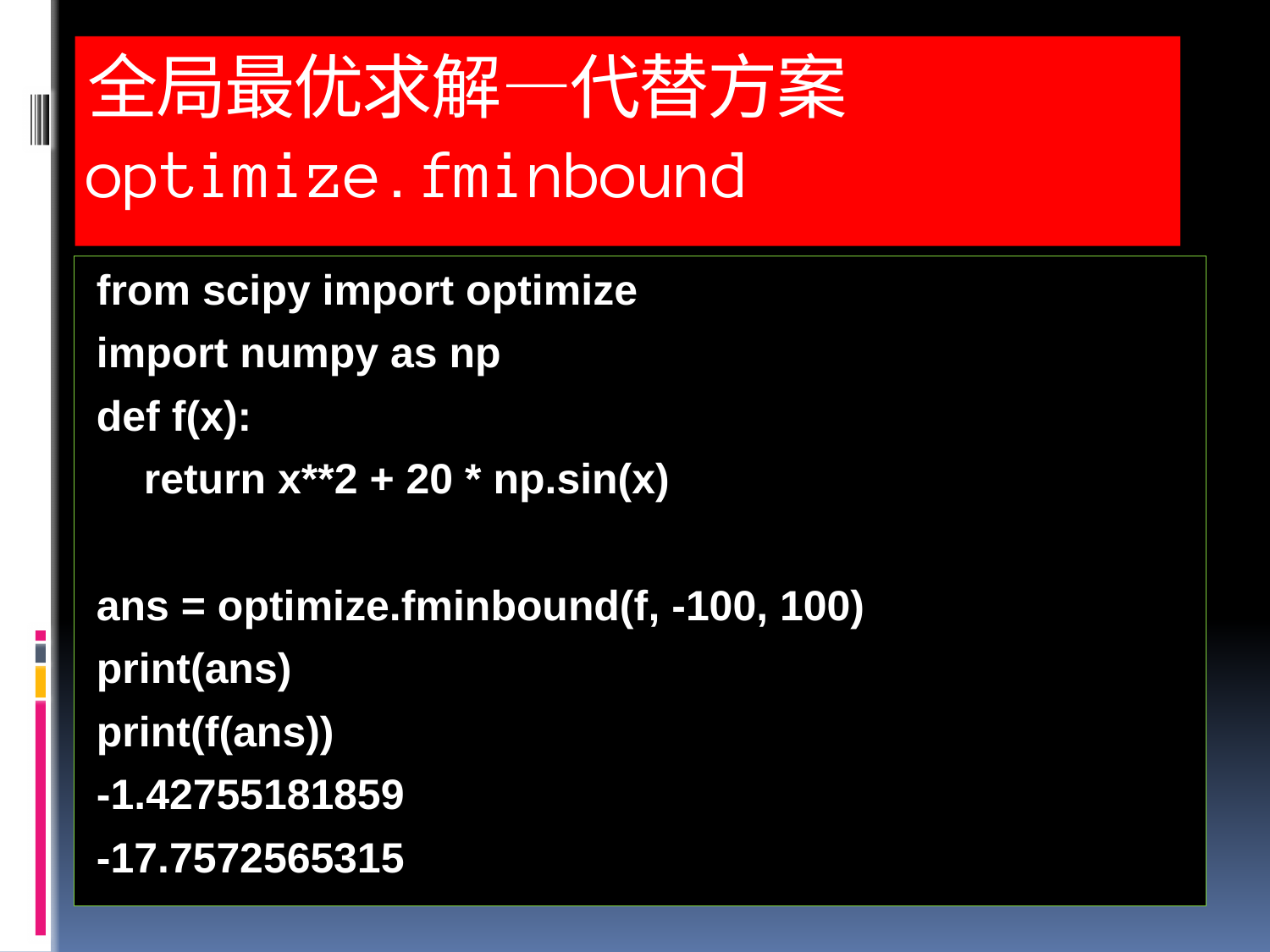

# 全局最优求解—代替方案optimize.fminbound
from scipy import optimize
import numpy as np
def f(x):
    return x**2 + 20 * np.sin(x)

ans = optimize.fminbound(f, -100, 100)
print(ans)
print(f(ans))
-1.42755181859
-17.7572565315